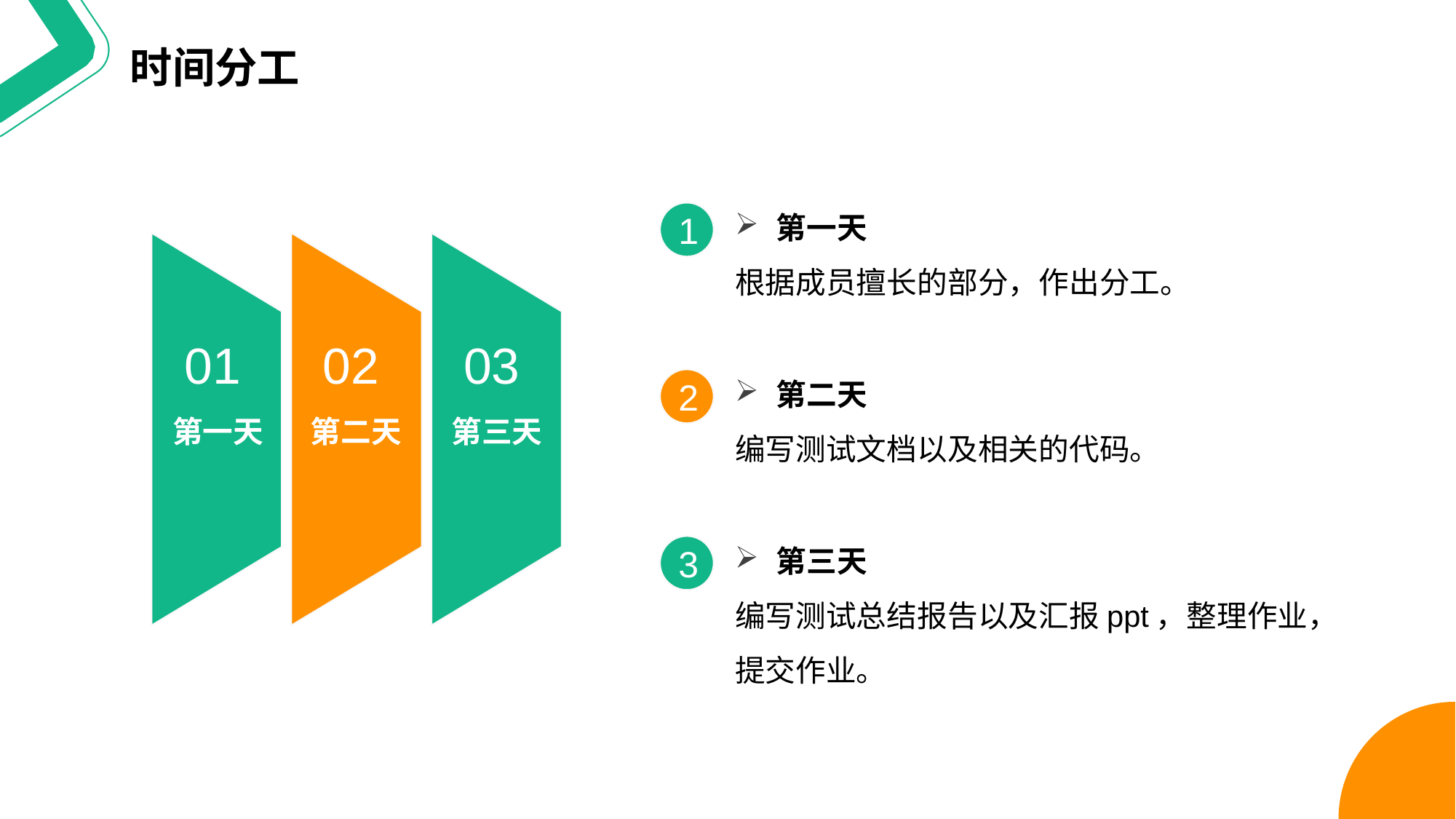

时间分工
第一天
根据成员擅长的部分，作出分工。
1
第二天
编写测试文档以及相关的代码。
2
第三天
编写测试总结报告以及汇报ppt，整理作业，提交作业。
3

01
第一天

02
第二天

03
第三天